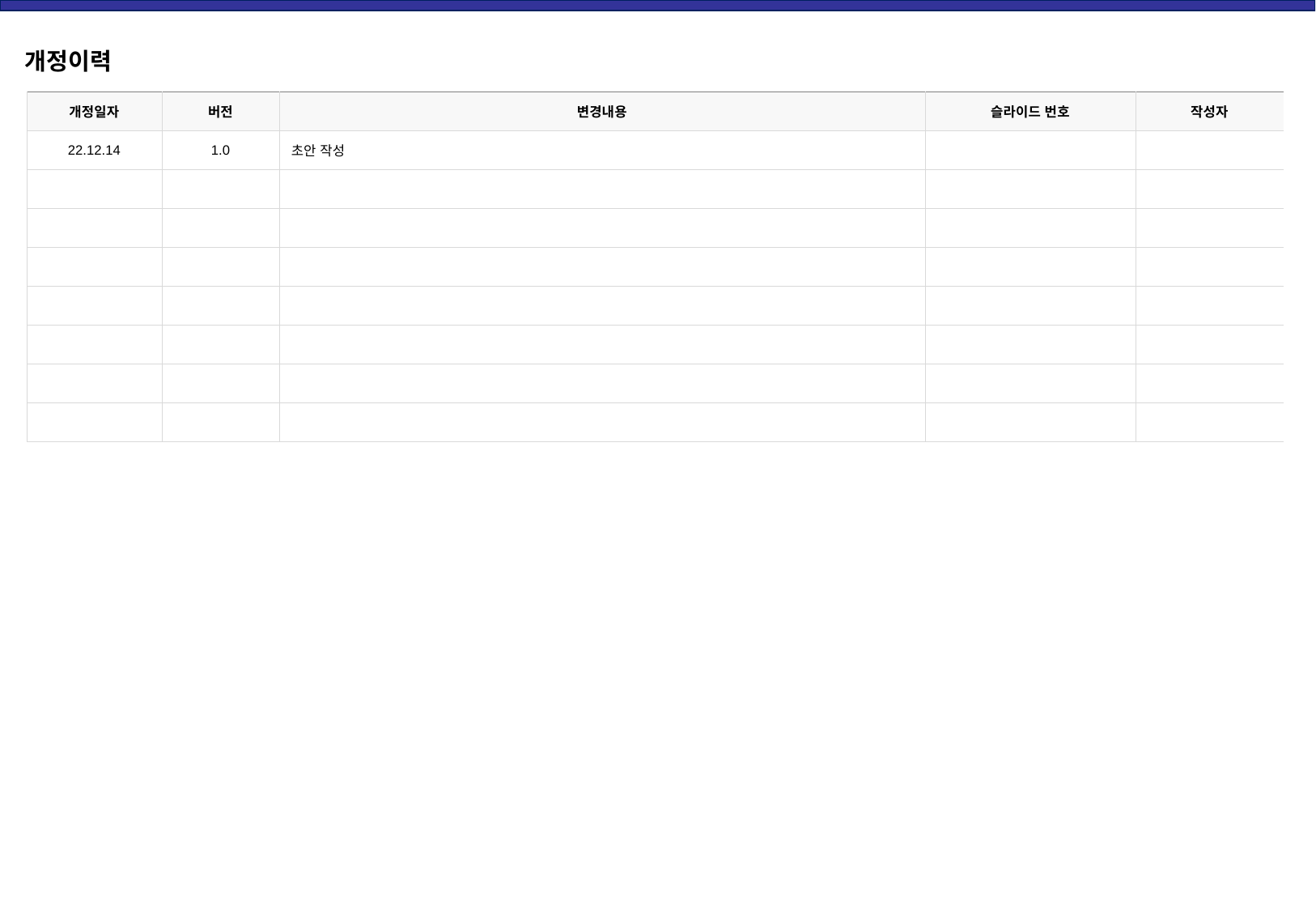

개정이력
| 개정일자 | 버전 | 변경내용 | 슬라이드 번호 | 작성자 |
| --- | --- | --- | --- | --- |
| 22.12.14 | 1.0 | 초안 작성 |  |  |
|  |  |  |  |  |
|  |  |  |  |  |
|  |  |  |  |  |
|  |  |  |  |  |
|  |  |  |  |  |
|  |  |  |  |  |
|  |  |  |  |  |